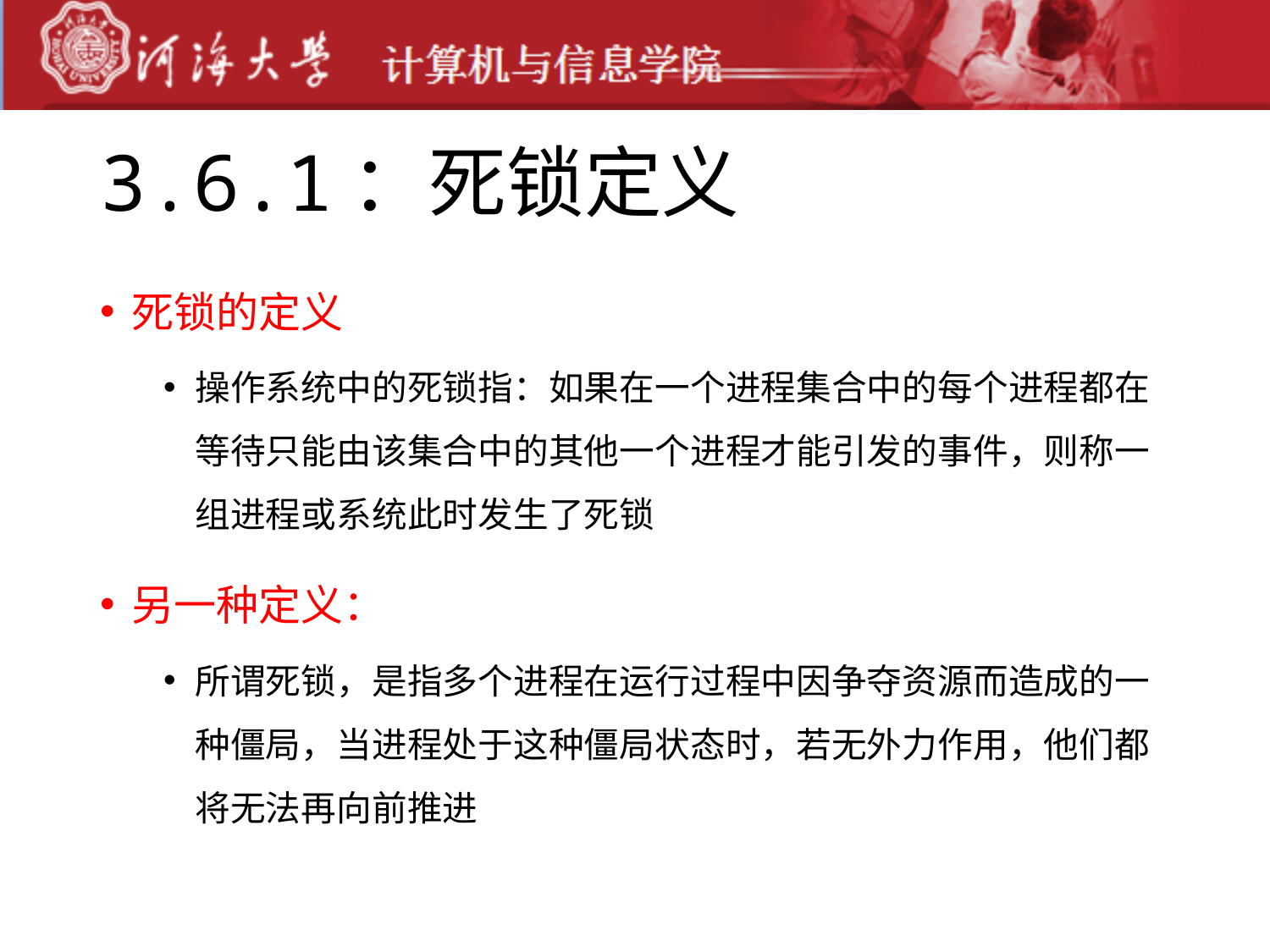

# 3.6.1：死锁定义
死锁的定义
操作系统中的死锁指：如果在一个进程集合中的每个进程都在等待只能由该集合中的其他一个进程才能引发的事件，则称一组进程或系统此时发生了死锁
另一种定义：
所谓死锁，是指多个进程在运行过程中因争夺资源而造成的一种僵局，当进程处于这种僵局状态时，若无外力作用，他们都将无法再向前推进